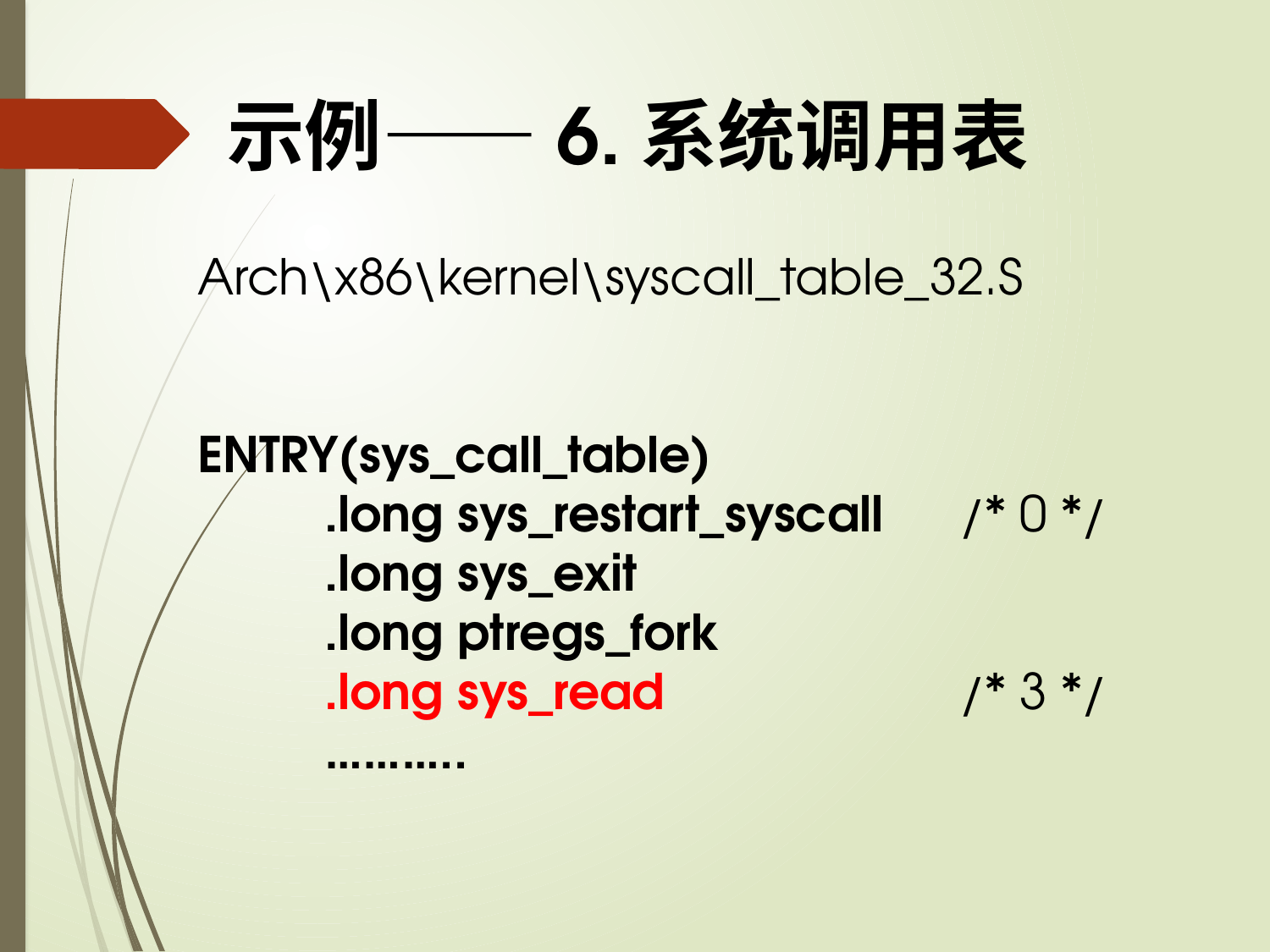

示例——6.系统调用表
Arch\x86\kernel\syscall_table_32.S

ENTRY(sys_call_table)
	.long sys_restart_syscall	/* 0 */
	.long sys_exit
	.long ptregs_fork
	.long sys_read			/* 3 */
	………..